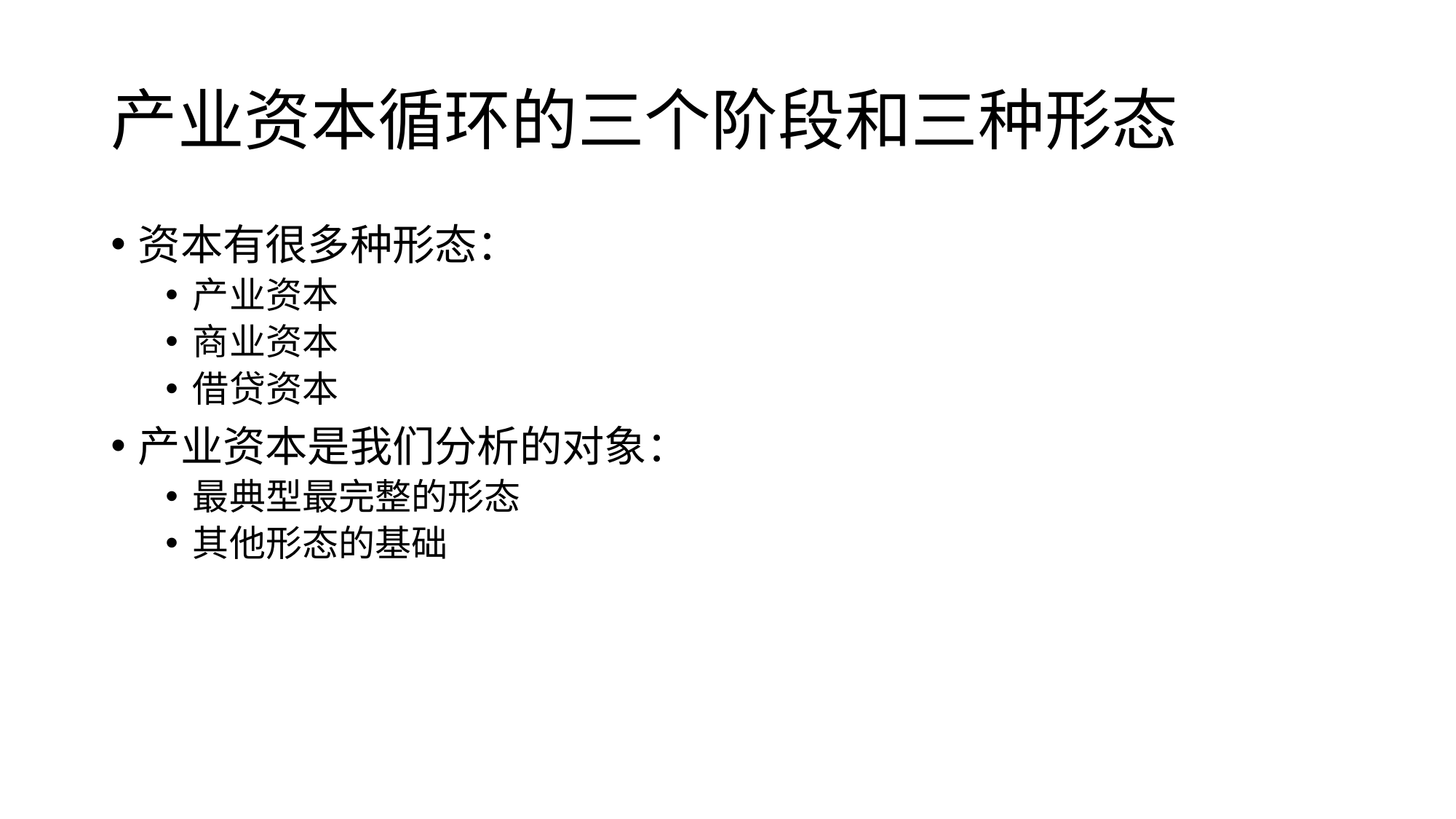

# 产业资本循环的三个阶段和三种形态
资本有很多种形态：
产业资本
商业资本
借贷资本
产业资本是我们分析的对象：
最典型最完整的形态
其他形态的基础